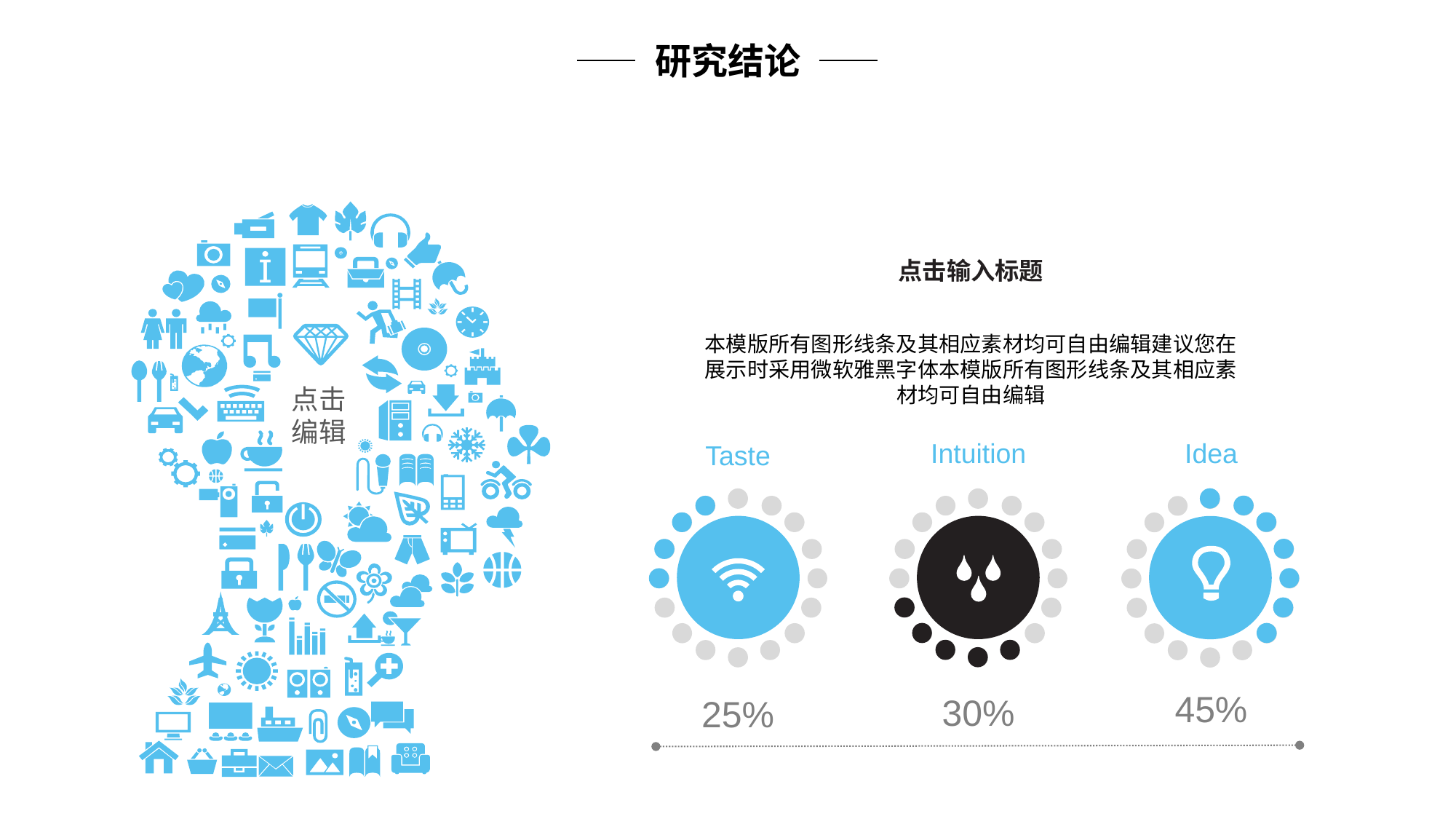

研究结论

点击编辑
点击输入标题
本模版所有图形线条及其相应素材均可自由编辑建议您在展示时采用微软雅黑字体本模版所有图形线条及其相应素材均可自由编辑

Idea
Intuition
Taste

45%
30%
25%